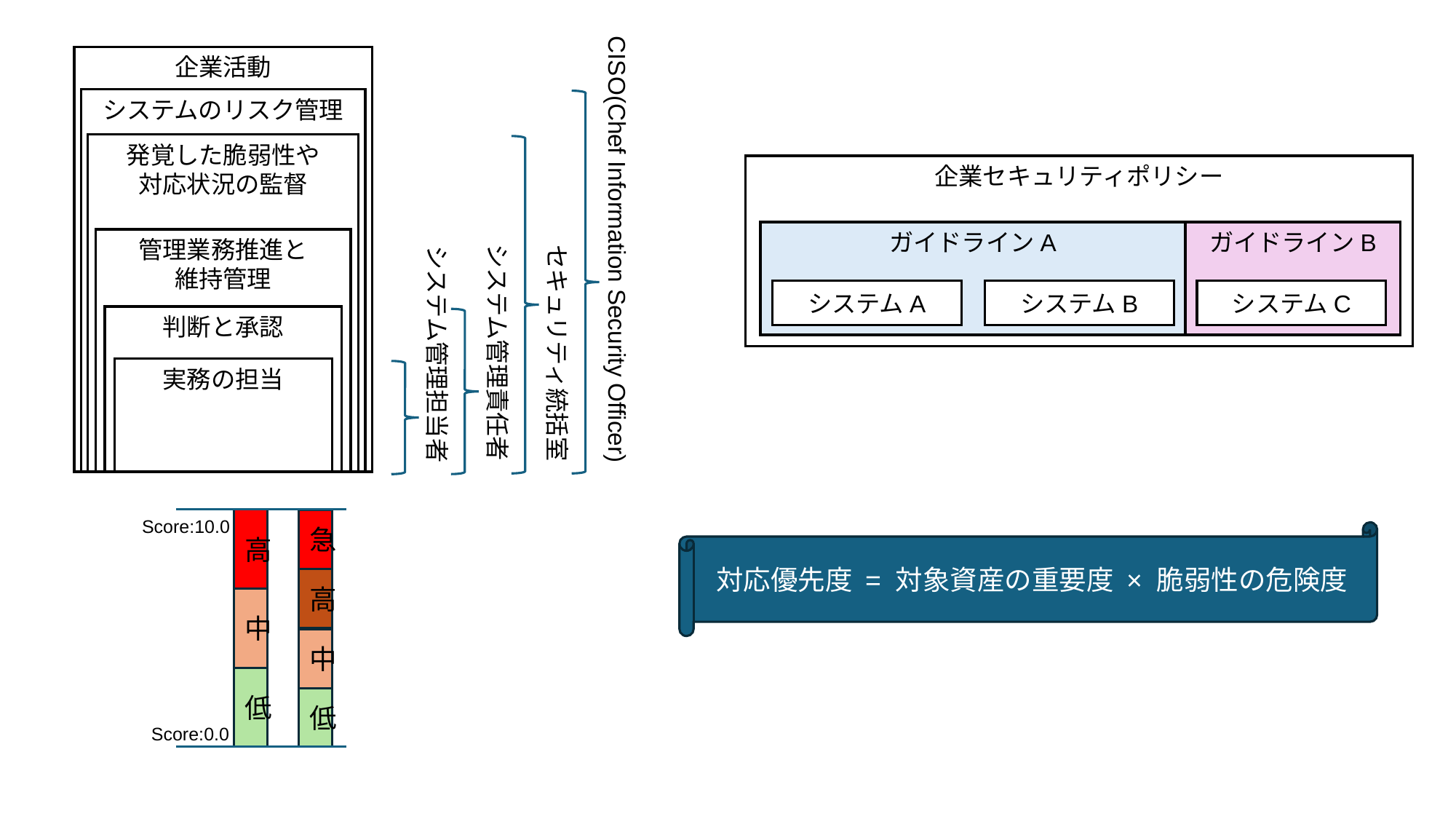

CISO(Chef Information Security Officer)
企業活動
システムのリスク管理

システム管理責任者
セキュリティ統括室
発覚した脆弱性や
対応状況の監督

企業セキュリティポリシー
システム管理担当者
ガイドラインA
ガイドラインB
管理業務推進と
維持管理
システムA
システムB
システムC
判断と承認

実務の担当

高
急
Score:10.0
対応優先度 = 対象資産の重要度 × 脆弱性の危険度
高
中
中
低
低
Score:0.0